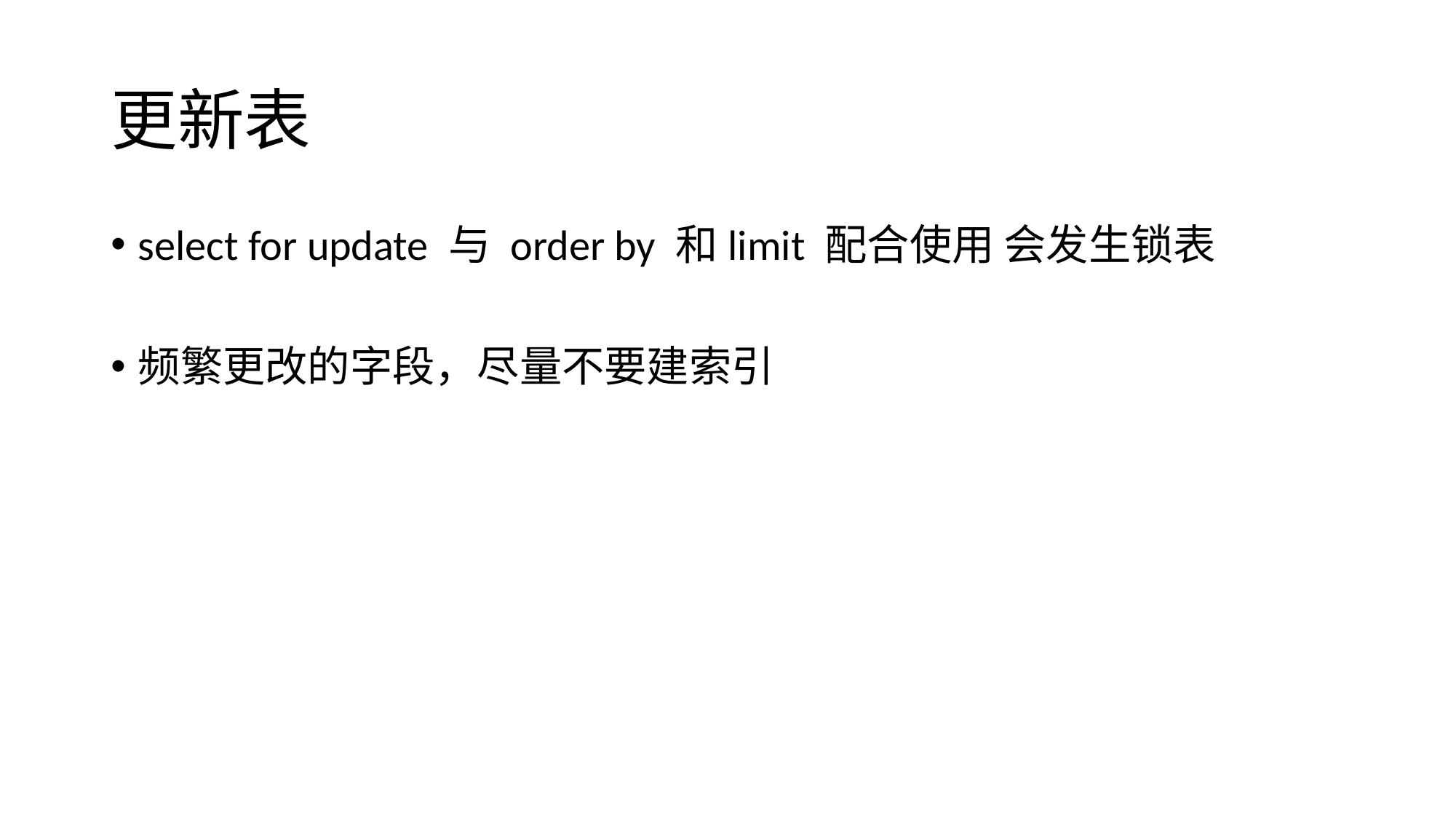

# 更新表
select for update 与 order by 和limit 配合使用 会发生锁表

频繁更改的字段，尽量不要建索引